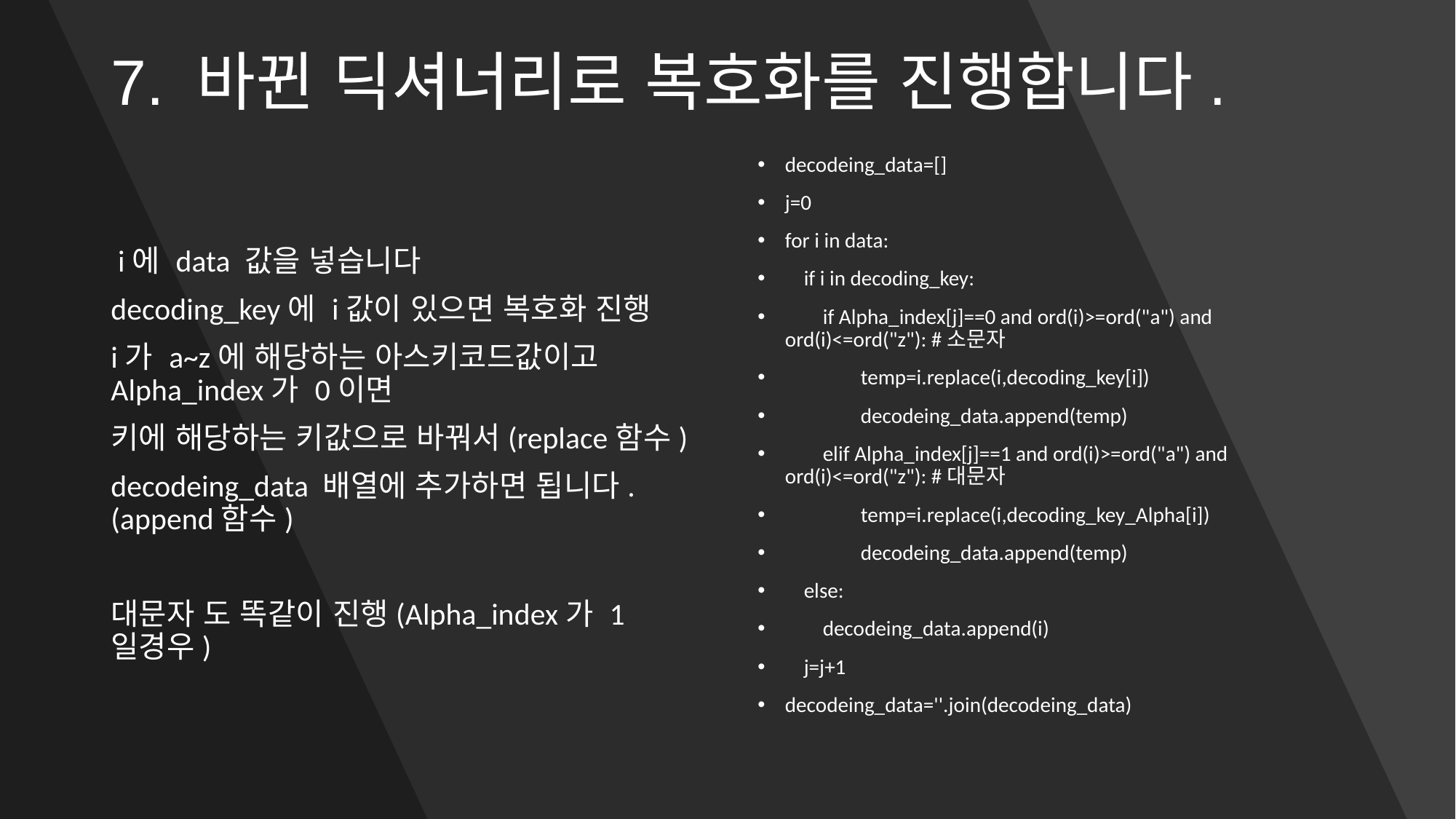

# 7. 바뀐 딕셔너리로 복호화를 진행합니다.
decodeing_data=[]
j=0
for i in data:
    if i in decoding_key:
        if Alpha_index[j]==0 and ord(i)>=ord("a") and  ord(i)<=ord("z"): #소문자
                temp=i.replace(i,decoding_key[i])
                decodeing_data.append(temp)
        elif Alpha_index[j]==1 and ord(i)>=ord("a") and ord(i)<=ord("z"): #대문자
                temp=i.replace(i,decoding_key_Alpha[i])
                decodeing_data.append(temp)
    else:
        decodeing_data.append(i)
    j=j+1
decodeing_data=''.join(decodeing_data)
 i에 data 값을 넣습니다
decoding_key에 i값이 있으면 복호화 진행
i가 a~z에 해당하는 아스키코드값이고 Alpha_index가 0이면
키에 해당하는 키값으로 바꿔서(replace함수)
decodeing_data 배열에 추가하면 됩니다.(append함수)

대문자 도 똑같이 진행(Alpha_index가 1일경우)